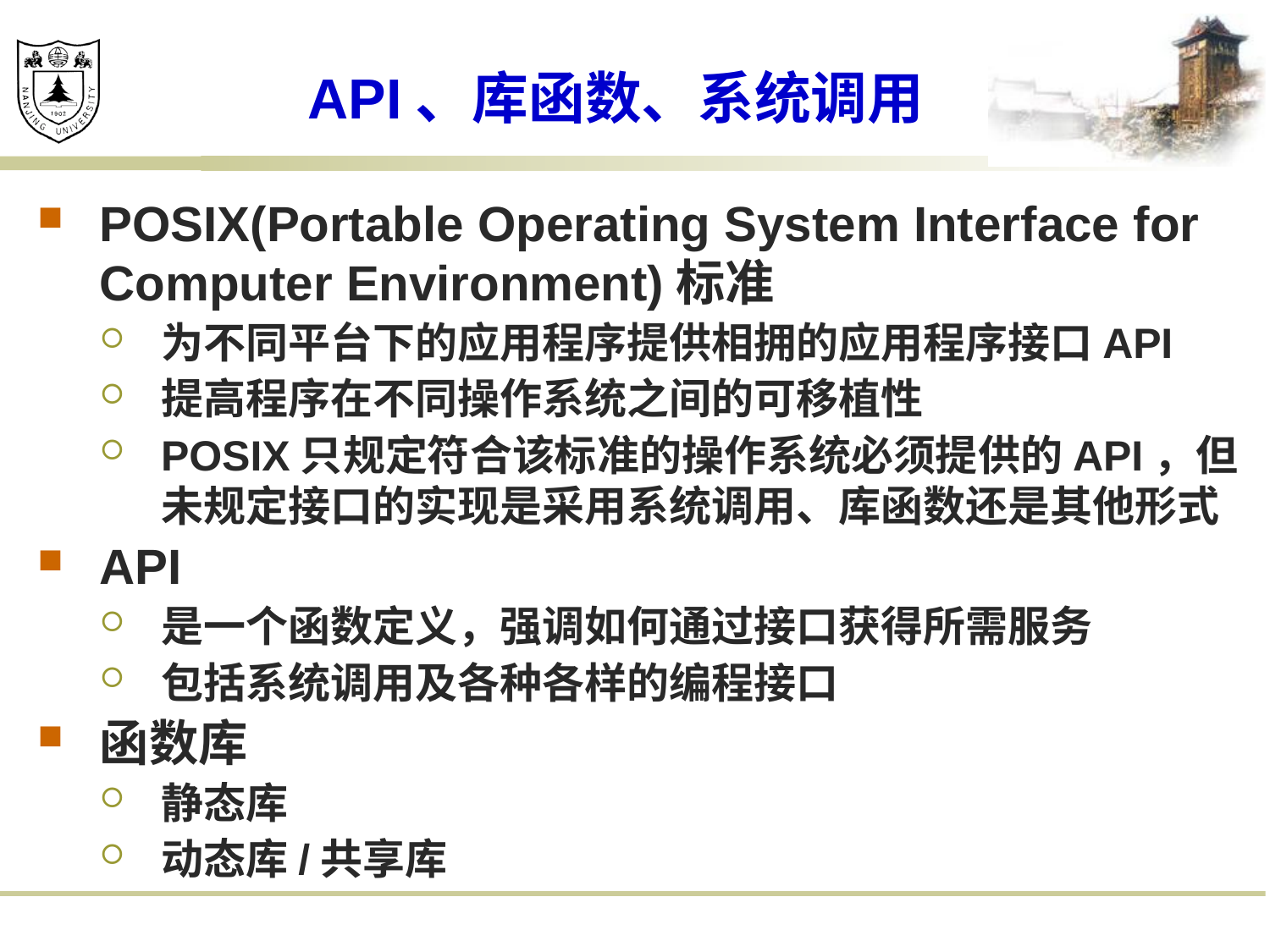

# API、库函数、系统调用
POSIX(Portable Operating System Interface for Computer Environment)标准
为不同平台下的应用程序提供相拥的应用程序接口API
提高程序在不同操作系统之间的可移植性
POSIX只规定符合该标准的操作系统必须提供的API，但未规定接口的实现是采用系统调用、库函数还是其他形式
API
是一个函数定义，强调如何通过接口获得所需服务
包括系统调用及各种各样的编程接口
函数库
静态库
动态库/共享库

99